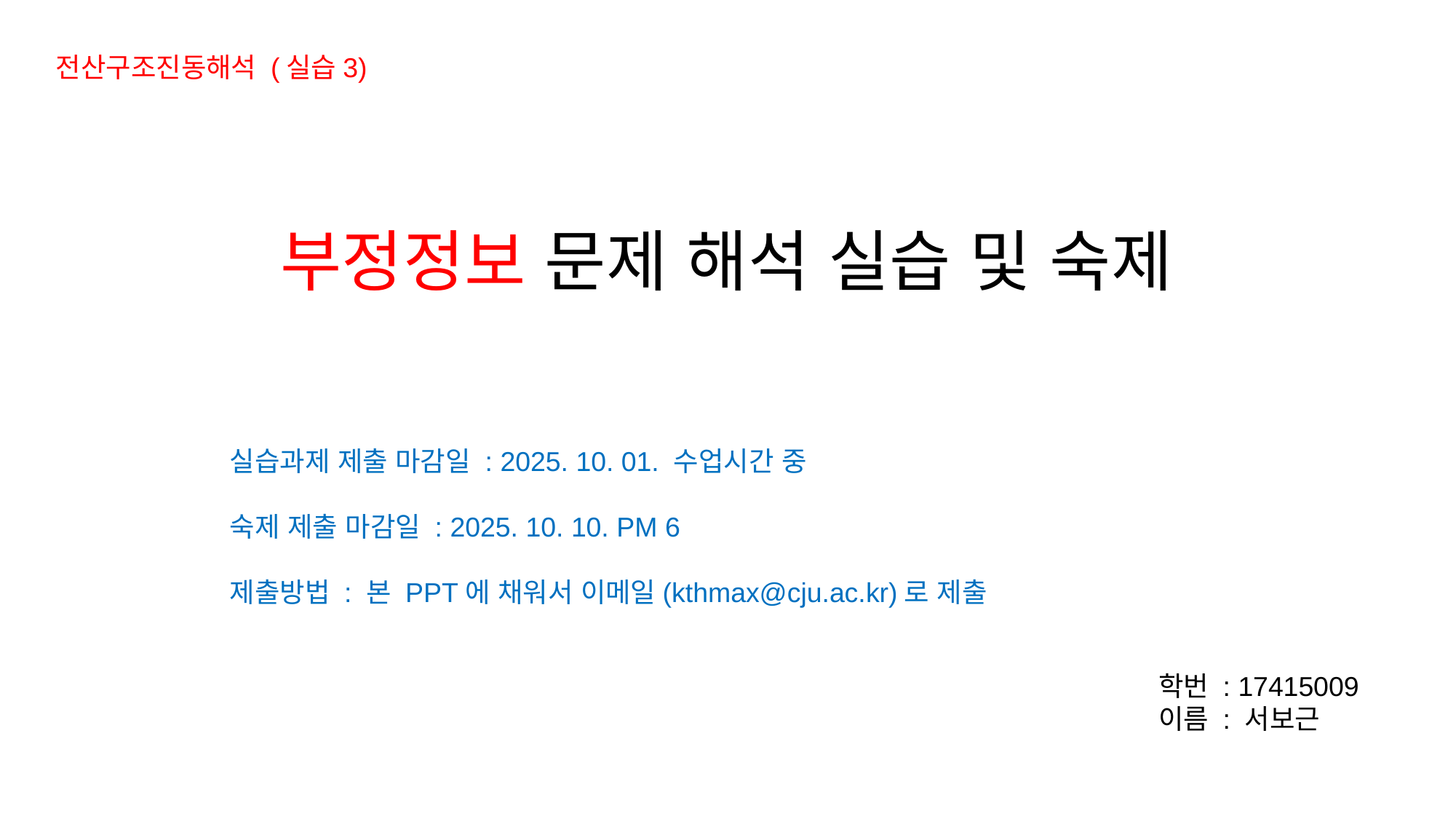

전산구조진동해석 (실습3)
부정정보 문제 해석 실습 및 숙제
실습과제 제출 마감일 : 2025. 10. 01. 수업시간 중

숙제 제출 마감일 : 2025. 10. 10. PM 6

제출방법 : 본 PPT에 채워서 이메일(kthmax@cju.ac.kr)로 제출
학번 : 17415009
이름 : 서보근